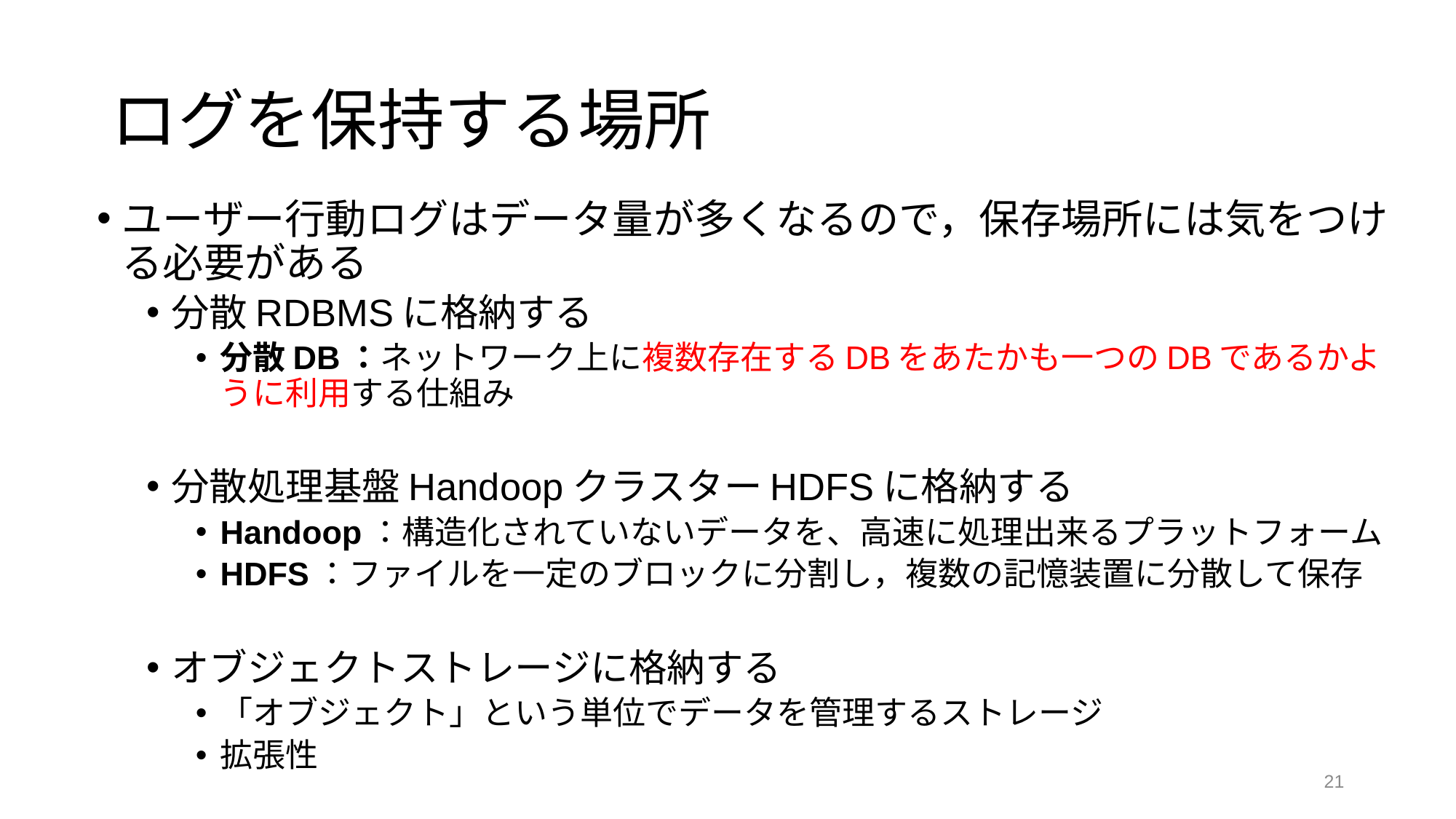

# ログを保持する場所
ユーザー行動ログはデータ量が多くなるので，保存場所には気をつける必要がある
分散RDBMSに格納する
分散DB：ネットワーク上に複数存在するDBをあたかも一つのDBであるかように利用する仕組み

分散処理基盤HandoopクラスターHDFSに格納する
Handoop：構造化されていないデータを、高速に処理出来るプラットフォーム
HDFS：ファイルを一定のブロックに分割し，複数の記憶装置に分散して保存

オブジェクトストレージに格納する
「オブジェクト」という単位でデータを管理するストレージ
拡張性

21